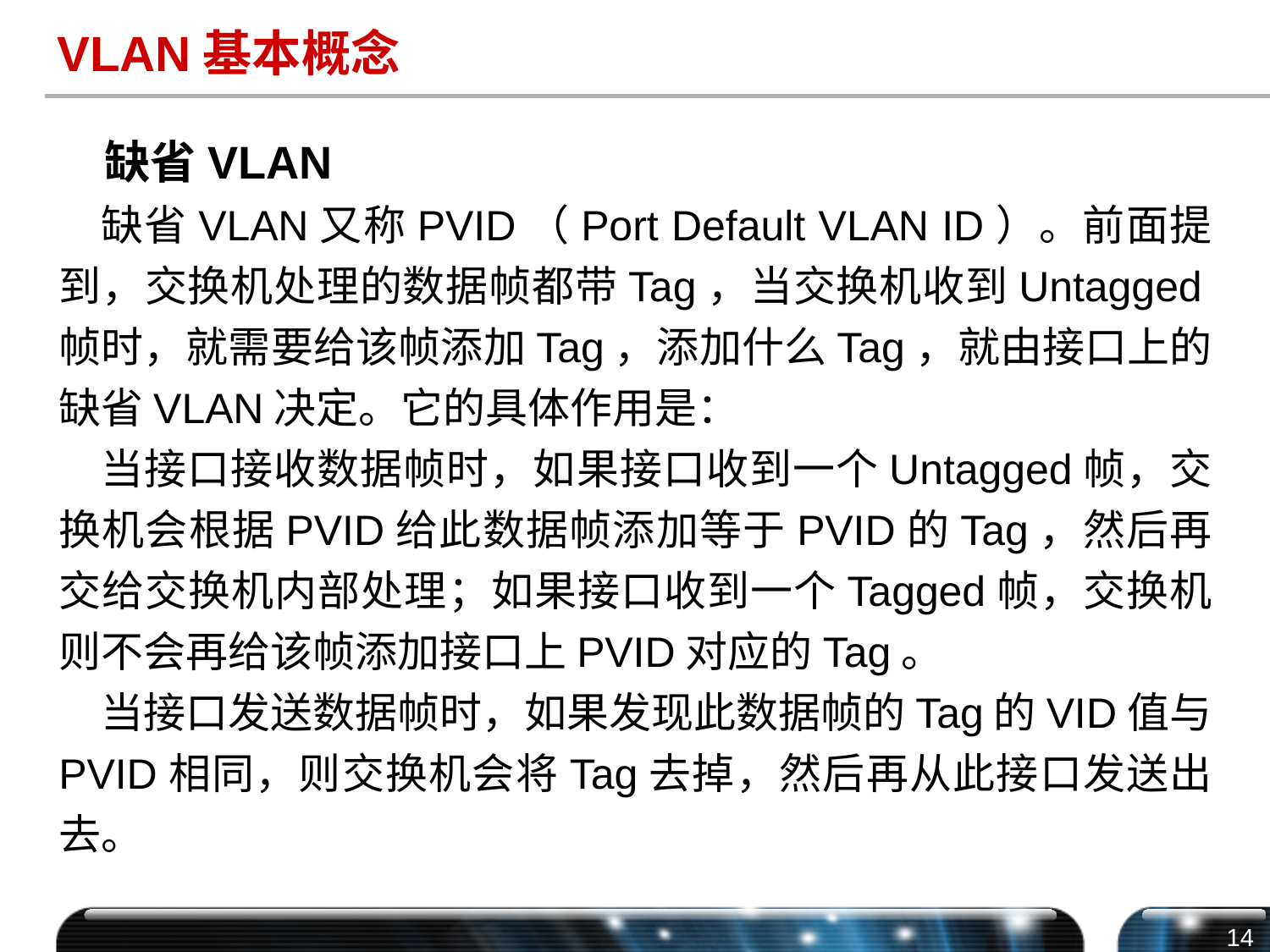

# VLAN基本概念
缺省VLAN
缺省VLAN又称PVID（Port Default VLAN ID）。前面提到，交换机处理的数据帧都带Tag，当交换机收到Untagged帧时，就需要给该帧添加Tag，添加什么Tag，就由接口上的缺省VLAN决定。它的具体作用是：
当接口接收数据帧时，如果接口收到一个Untagged帧，交换机会根据PVID给此数据帧添加等于PVID的Tag，然后再交给交换机内部处理；如果接口收到一个Tagged帧，交换机则不会再给该帧添加接口上PVID对应的Tag。
当接口发送数据帧时，如果发现此数据帧的Tag的VID值与PVID相同，则交换机会将Tag去掉，然后再从此接口发送出去。